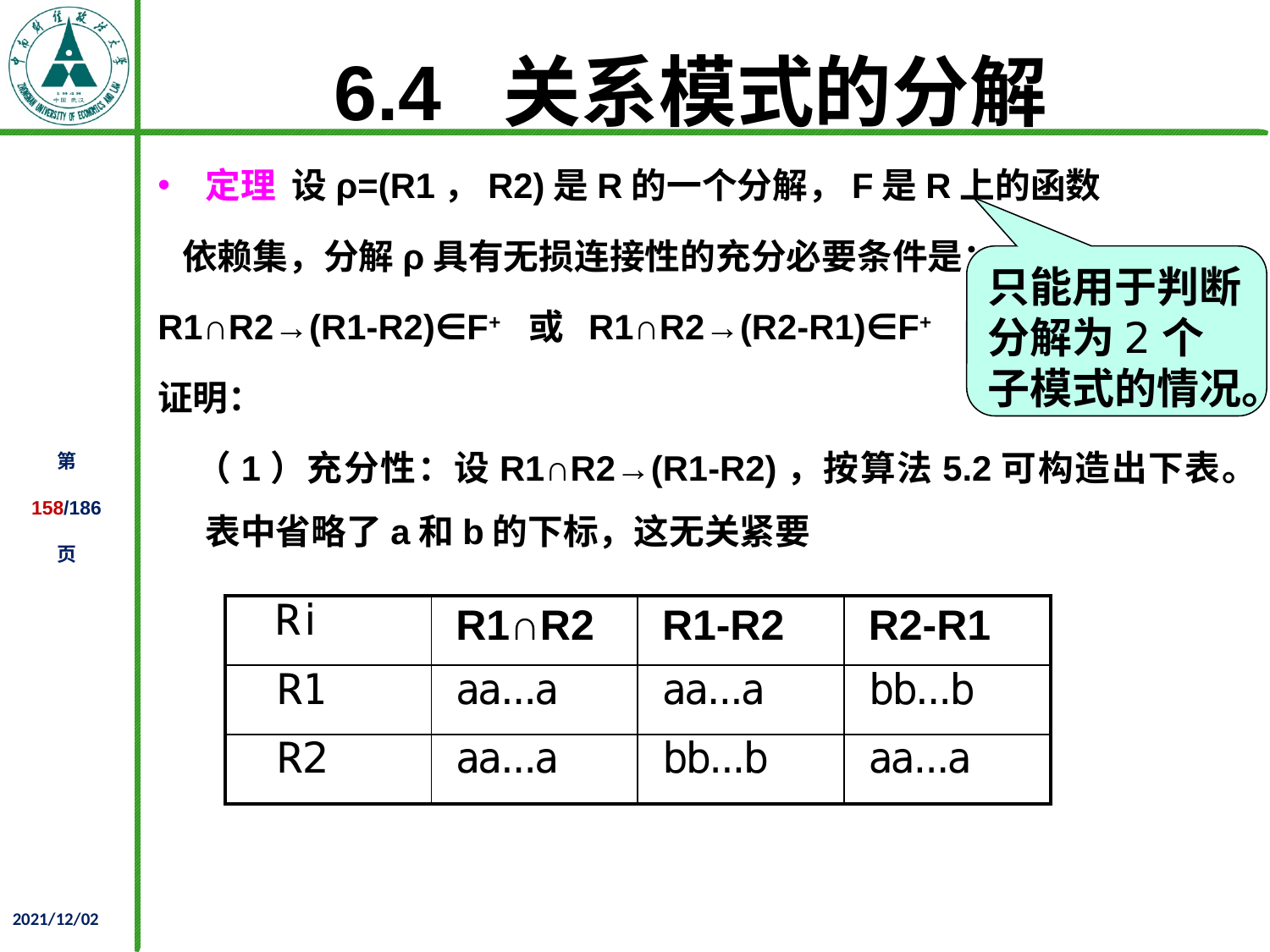

# 6.4  关系模式的分解
定理  设ρ=(R1，R2)是R的一个分解，F是R上的函数
  依赖集，分解ρ具有无损连接性的充分必要条件是：
R1∩R2→(R1-R2)∈F+  或  R1∩R2→(R2-R1)∈F+
证明：
   （1）充分性：设R1∩R2→(R1-R2)，按算法5.2可构造出下表。表中省略了a和b的下标，这无关紧要
只能用于判断分解为2个子模式的情况。
| Ri | R1∩R2 | R1-R2 | R2-R1 |
| --- | --- | --- | --- |
| R1 | aa…a | aa…a | bb…b |
| R2 | aa…a | bb…b | aa…a |
2021/12/02